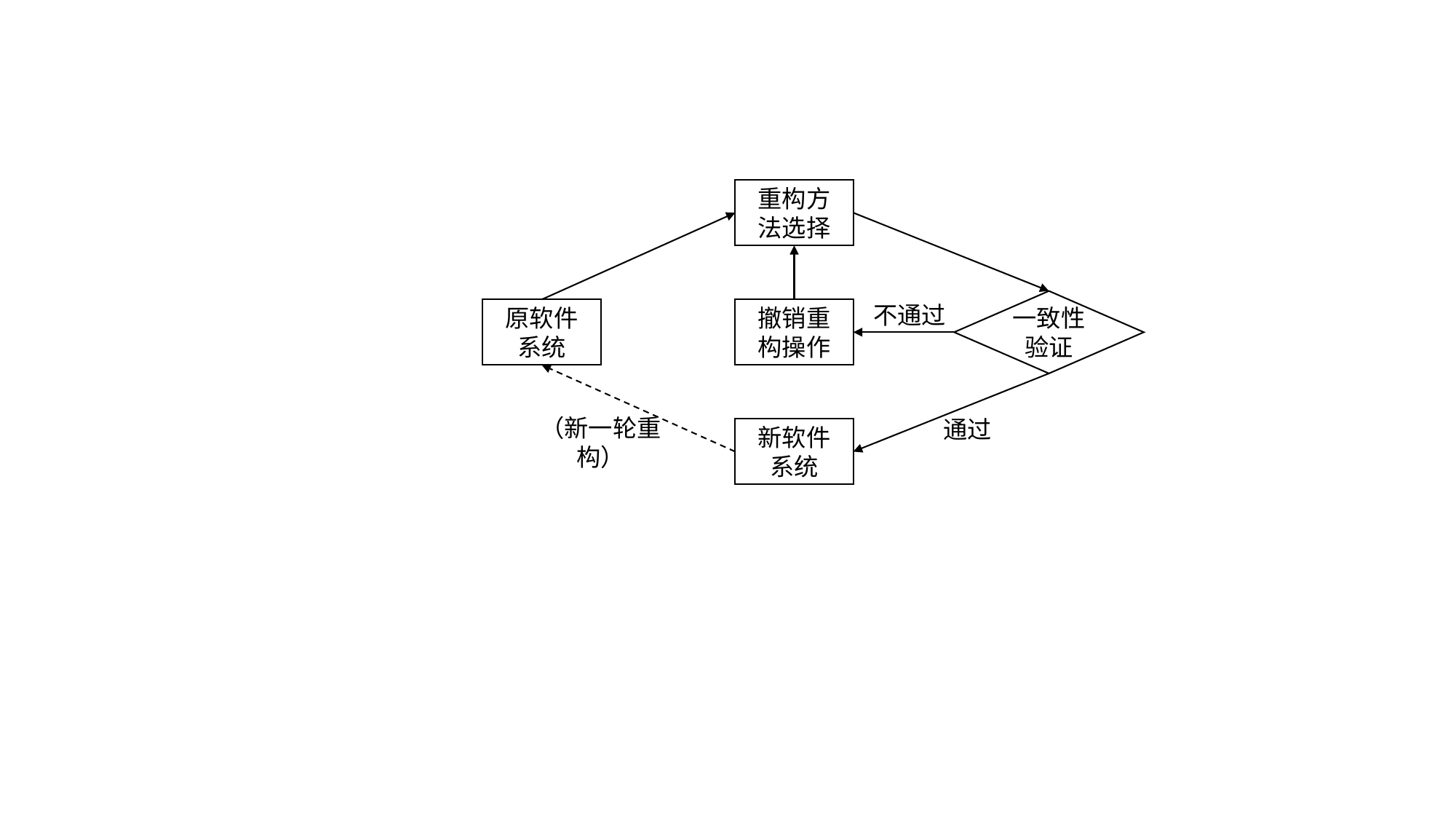

重构方法选择
一致性验证
不通过
原软件系统
撤销重构操作
（新一轮重构）
通过
新软件系统